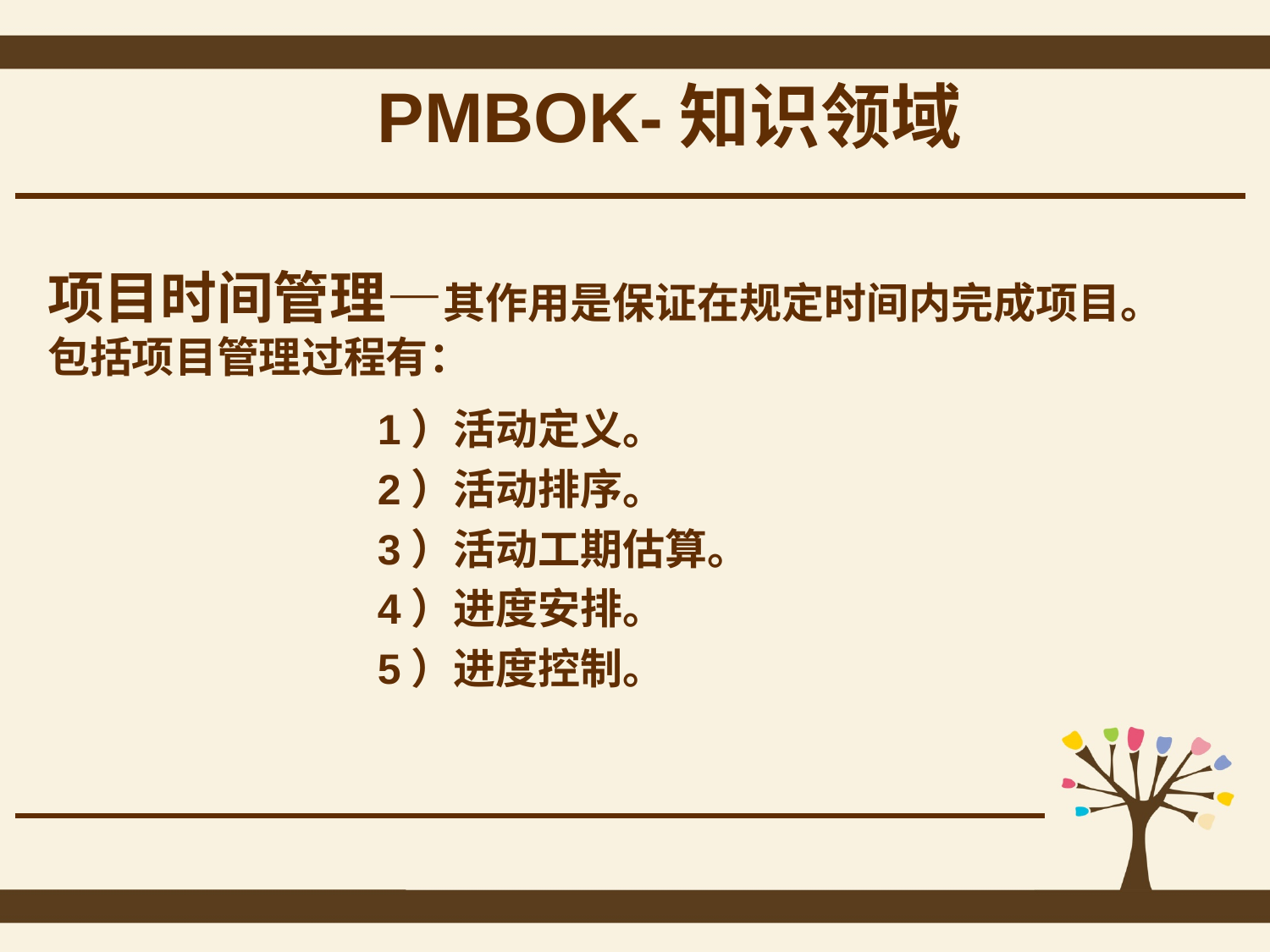

PMBOK-知识领域
项目时间管理—其作用是保证在规定时间内完成项目。包括项目管理过程有：
1）活动定义。
2）活动排序。
3）活动工期估算。
4）进度安排。
5）进度控制。